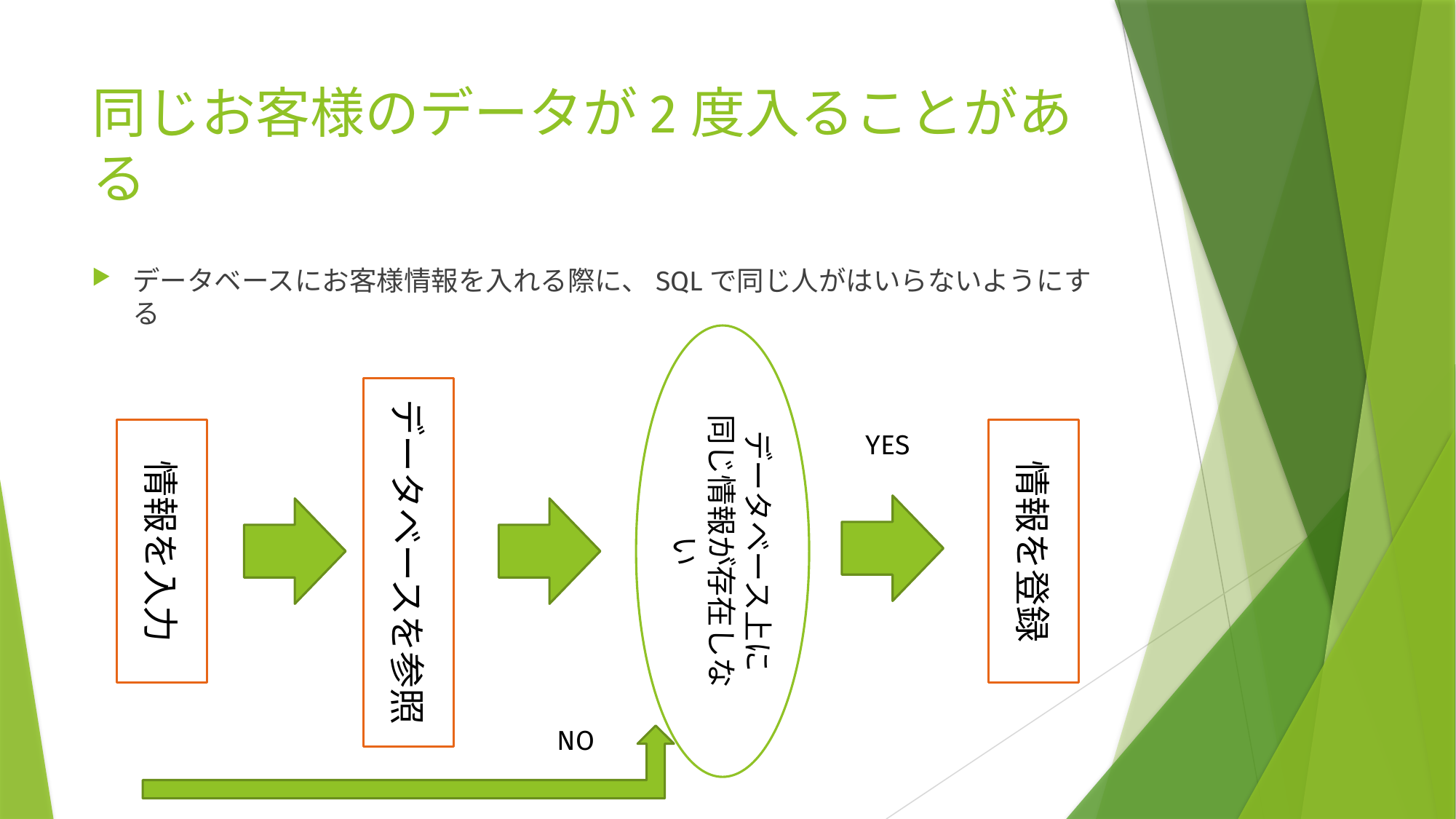

# 同じお客様のデータが2度入ることがある
データベースにお客様情報を入れる際に、SQLで同じ人がはいらないようにする
データベース上に
同じ情報が存在しない
データベースを参照
情報を入力
情報を登録
YES

NO